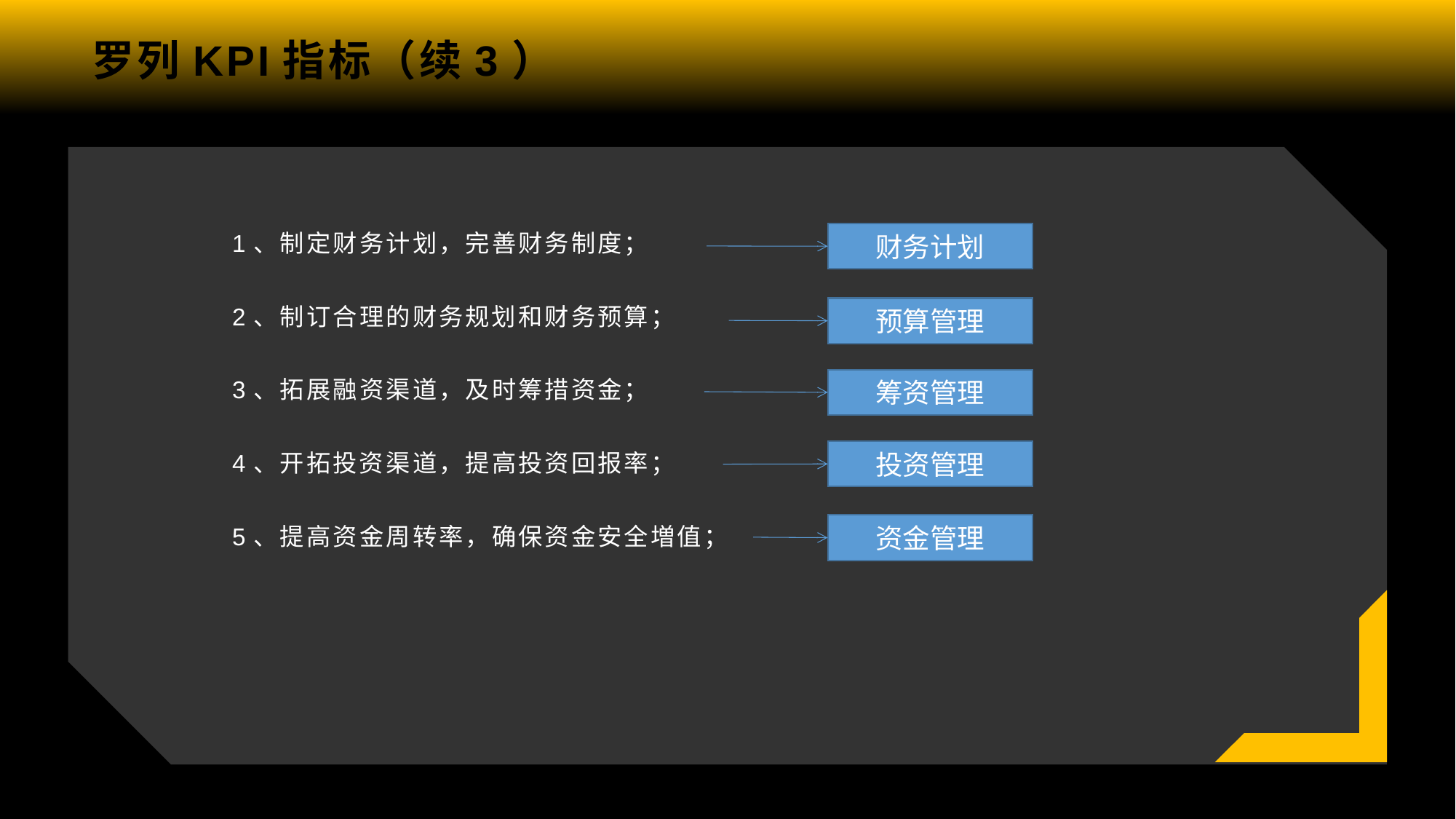

# 罗列KPI指标（续3）

1、制定财务计划，完善财务制度；
2、制订合理的财务规划和财务预算；
3、拓展融资渠道，及时筹措资金；
4、开拓投资渠道，提高投资回报率；
5、提高资金周转率，确保资金安全増值；
财务计划
预算管理
筹资管理
投资管理
资金管理